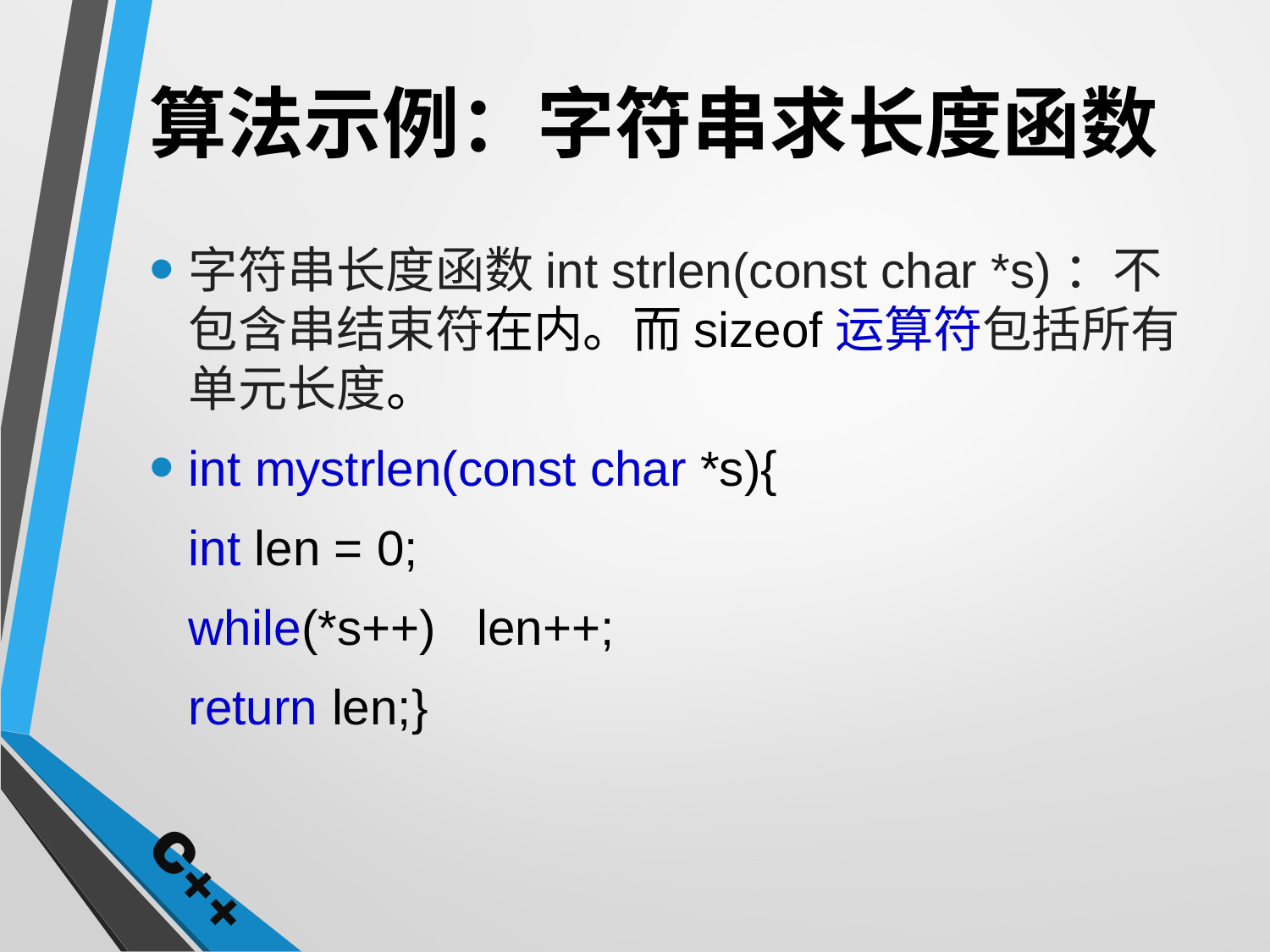

# 算法示例：字符串求长度函数
字符串长度函数int strlen(const char *s)：不包含串结束符在内。而sizeof运算符包括所有单元长度。
int mystrlen(const char *s){
	int len = 0;
	while(*s++)   len++;
	return len;}